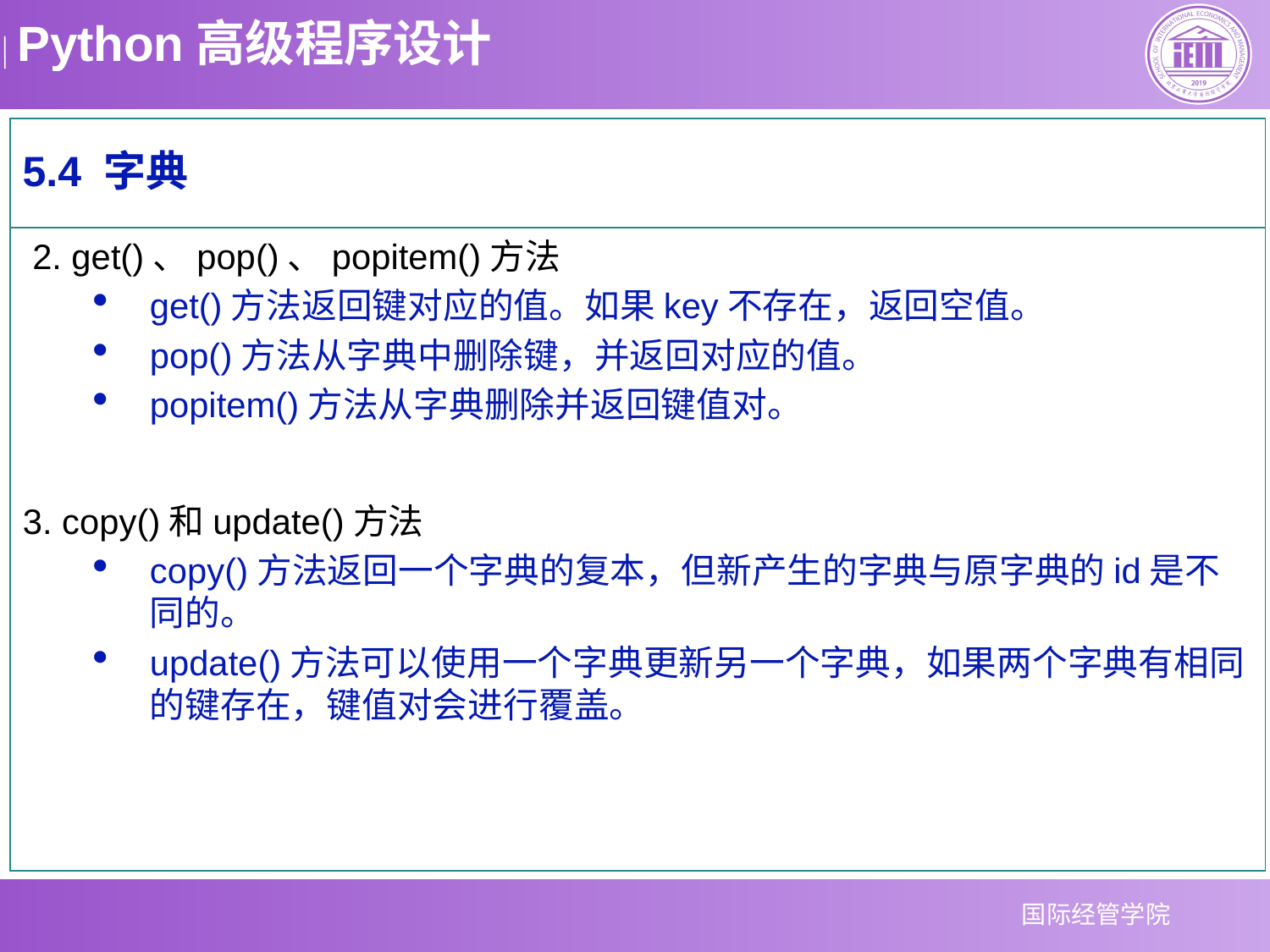

5.4 字典
 2. get()、pop()、popitem()方法
get()方法返回键对应的值。如果key不存在，返回空值。
pop()方法从字典中删除键，并返回对应的值。
popitem()方法从字典删除并返回键值对。

3. copy()和update()方法
copy()方法返回一个字典的复本，但新产生的字典与原字典的id是不同的。
update()方法可以使用一个字典更新另一个字典，如果两个字典有相同的键存在，键值对会进行覆盖。